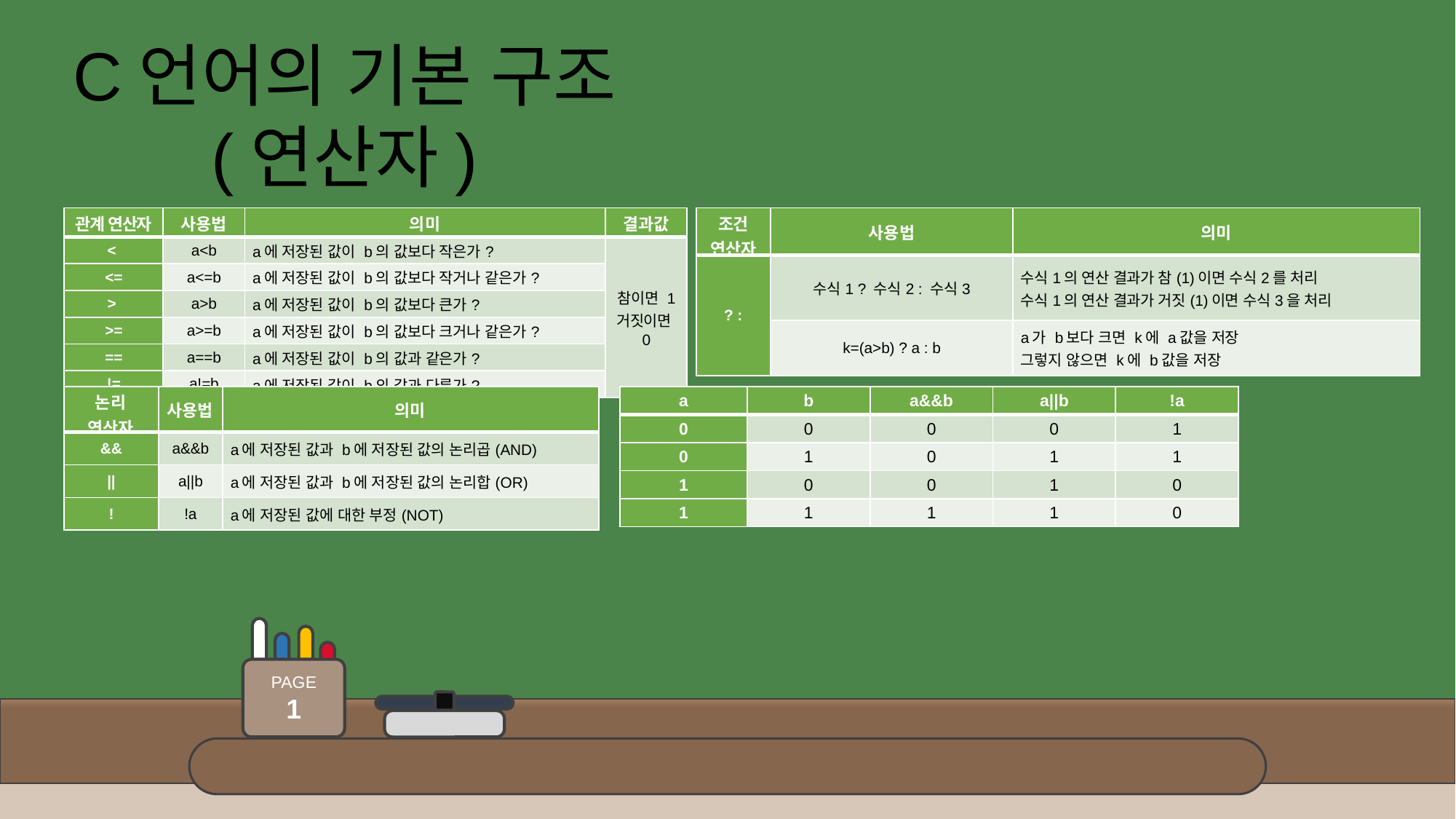

C언어의 기본 구조
(연산자)
| 관계 연산자 | 사용법 | 의미 | 결과값 |
| --- | --- | --- | --- |
| < | a<b | a에 저장된 값이 b의 값보다 작은가? | 참이면 1 거짓이면0 |
| <= | a<=b | a에 저장된 값이 b의 값보다 작거나 같은가? |  |
| > | a>b | a에 저장된 값이 b의 값보다 큰가? |  |
| >= | a>=b | a에 저장된 값이 b의 값보다 크거나 같은가? |  |
| == | a==b | a에 저장된 값이 b의 값과 같은가? |  |
| != | a!=b | a에 저장된 값이 b의 값과 다른가? |  |
| 조건 연산자 | 사용법 | 의미 |
| --- | --- | --- |
| ? : | 수식1 ? 수식2 : 수식3 | 수식1의 연산 결과가 참(1)이면 수식2를 처리 수식1의 연산 결과가 거짓(1)이면 수식3을 처리 |
|  | k=(a>b) ? a : b | a가 b보다 크면 k에 a값을 저장 그렇지 않으면 k에 b값을 저장 |
| 논리 연산자 | 사용법 | 의미 |
| --- | --- | --- |
| && | a&&b | a에 저장된 값과 b에 저장된 값의 논리곱(AND) |
| || | a||b | a에 저장된 값과 b에 저장된 값의 논리합(OR) |
| ! | !a | a에 저장된 값에 대한 부정(NOT) |
| a | b | a&&b | a||b | !a |
| --- | --- | --- | --- | --- |
| 0 | 0 | 0 | 0 | 1 |
| 0 | 1 | 0 | 1 | 1 |
| 1 | 0 | 0 | 1 | 0 |
| 1 | 1 | 1 | 1 | 0 |

PAGE
1